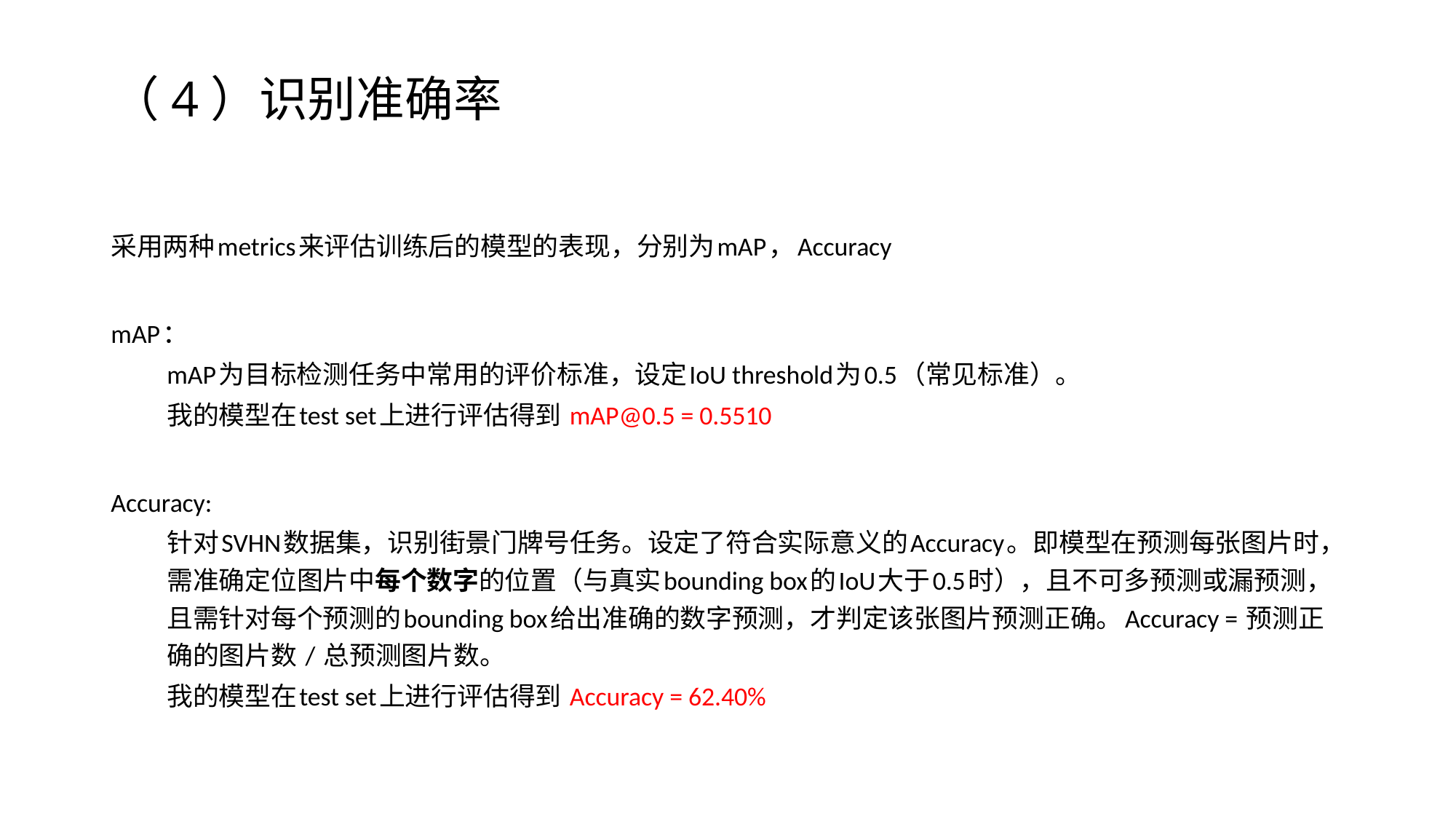

（4）识别准确率
采用两种metrics来评估训练后的模型的表现，分别为mAP，Accuracy

mAP：
mAP为目标检测任务中常用的评价标准，设定IoU threshold为0.5（常见标准）。
我的模型在test set上进行评估得到 mAP@0.5 = 0.5510

Accuracy:
针对SVHN数据集，识别街景门牌号任务。设定了符合实际意义的Accuracy。即模型在预测每张图片时，需准确定位图片中每个数字的位置（与真实bounding box的IoU大于0.5时），且不可多预测或漏预测，且需针对每个预测的bounding box给出准确的数字预测，才判定该张图片预测正确。Accuracy = 预测正确的图片数 / 总预测图片数。
我的模型在test set上进行评估得到 Accuracy = 62.40%